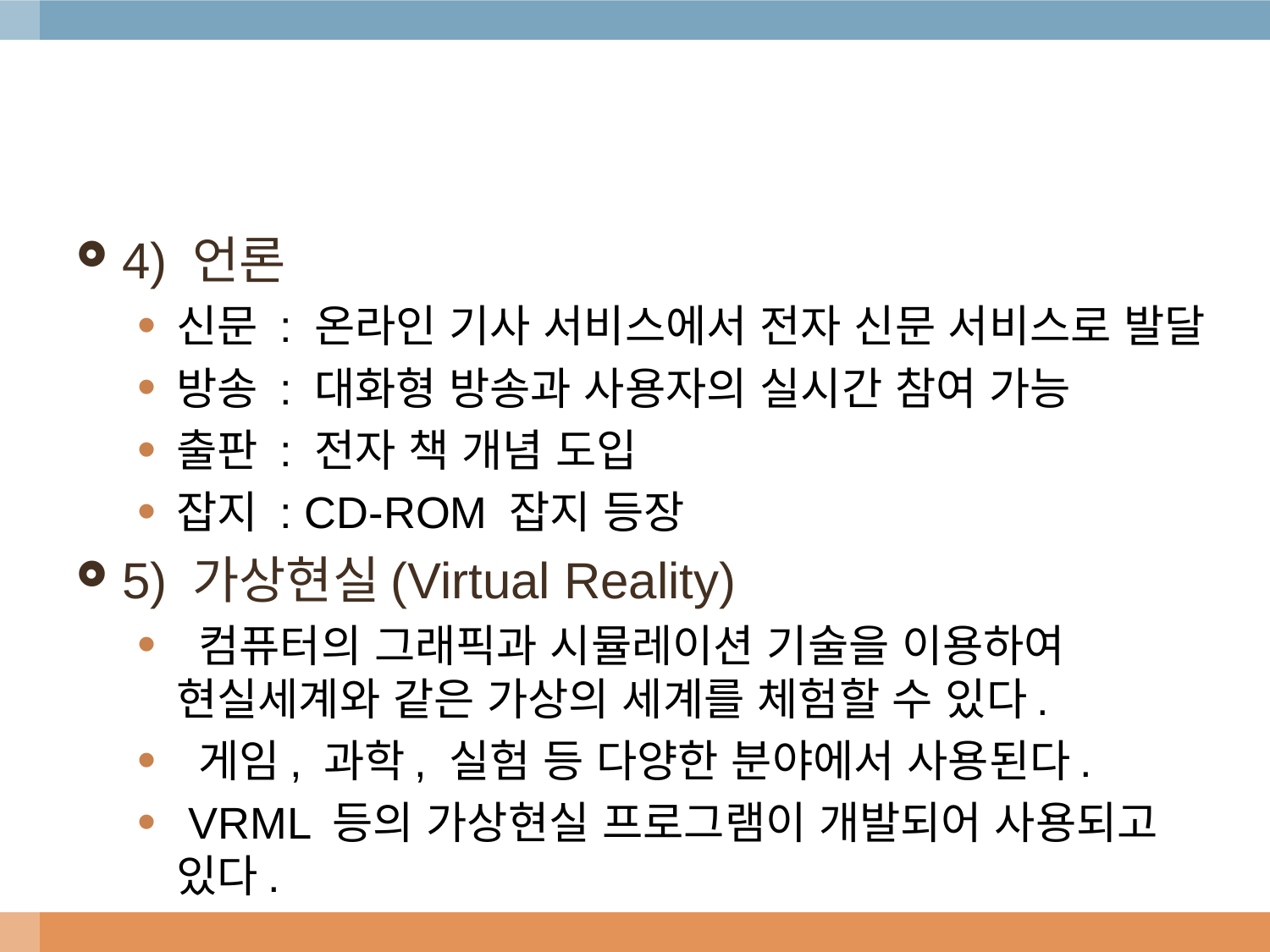

#
4) 언론
신문 : 온라인 기사 서비스에서 전자 신문 서비스로 발달
방송 : 대화형 방송과 사용자의 실시간 참여 가능
출판 : 전자 책 개념 도입
잡지 : CD-ROM 잡지 등장
5) 가상현실(Virtual Reality)
 컴퓨터의 그래픽과 시뮬레이션 기술을 이용하여 현실세계와 같은 가상의 세계를 체험할 수 있다.
 게임, 과학, 실험 등 다양한 분야에서 사용된다.
 VRML 등의 가상현실 프로그램이 개발되어 사용되고 있다.